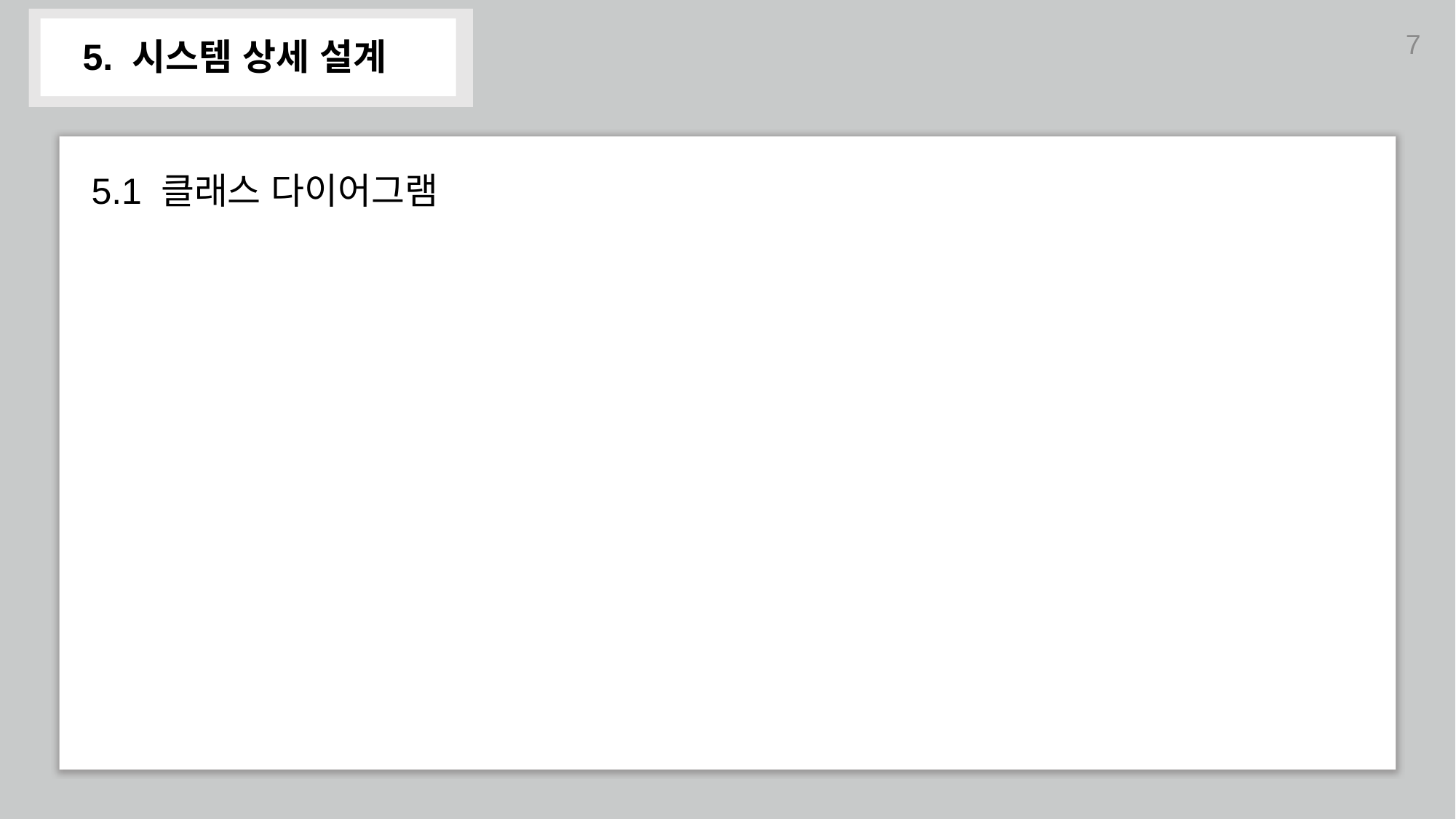

5. 시스템 상세 설계

ㅠ
7

5.1 클래스 다이어그램